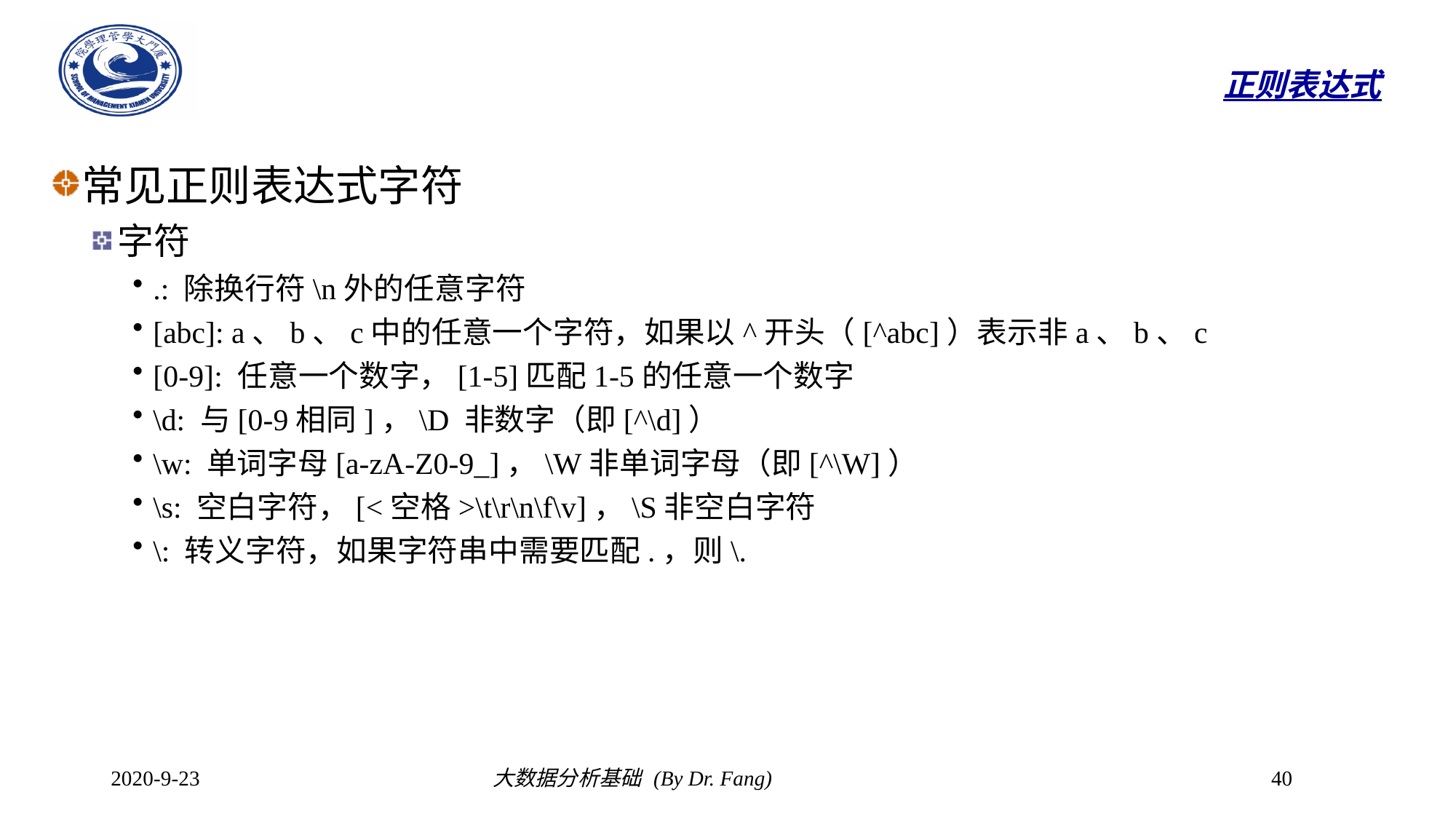

# 正则表达式
常见正则表达式字符
字符
.: 除换行符\n外的任意字符
[abc]: a、b、c中的任意一个字符，如果以^开头（[^abc]）表示非a、b、c
[0-9]: 任意一个数字，[1-5]匹配1-5的任意一个数字
\d: 与[0-9相同]，\D 非数字（即[^\d]）
\w: 单词字母[a-zA-Z0-9_]，\W非单词字母（即[^\W]）
\s: 空白字符，[<空格>\t\r\n\f\v]，\S非空白字符
\: 转义字符，如果字符串中需要匹配.，则\.

2020-9-23
大数据分析基础 (By Dr. Fang)
40